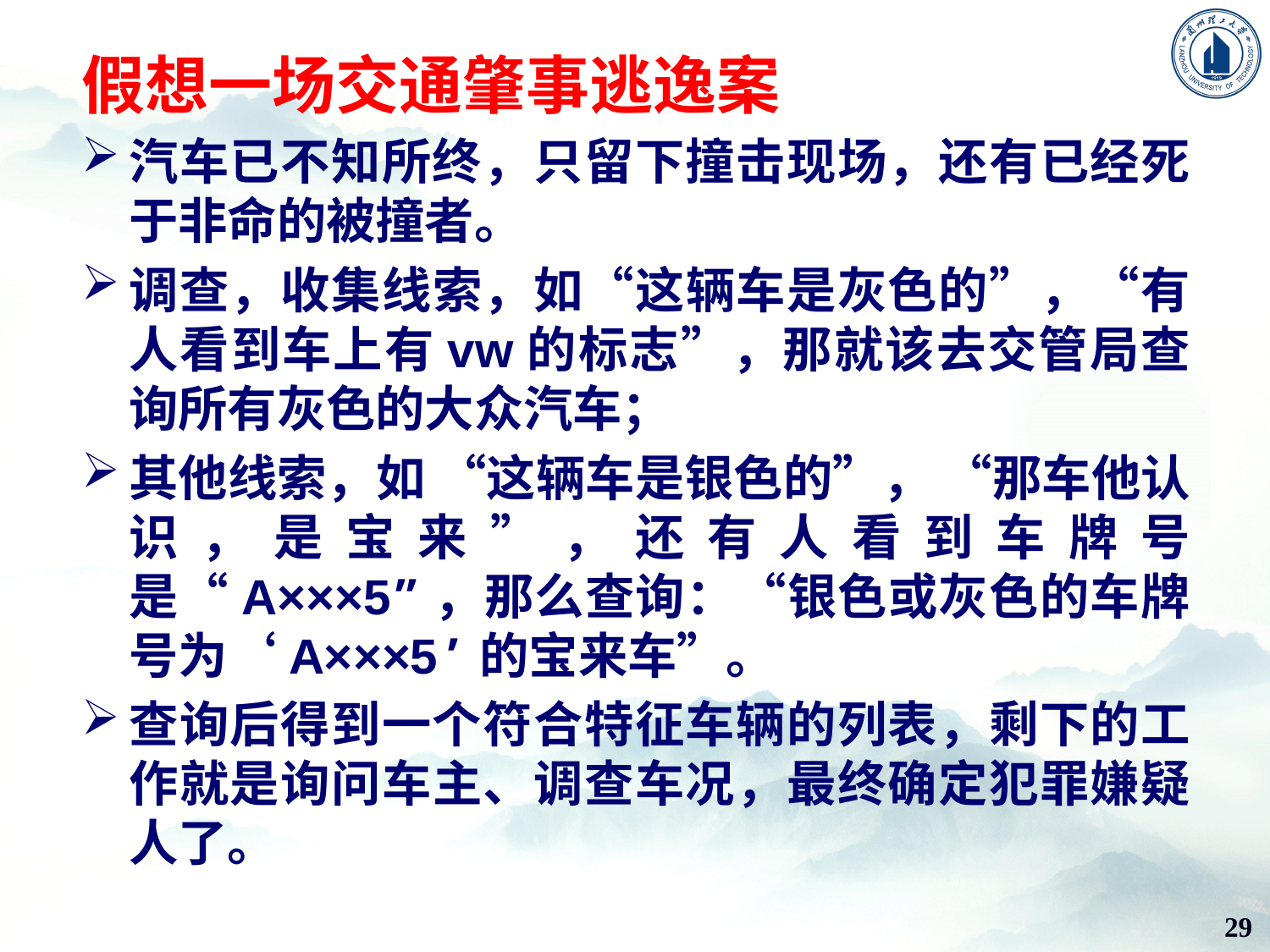

假想一场交通肇事逃逸案
汽车已不知所终，只留下撞击现场，还有已经死于非命的被撞者。
调查，收集线索，如“这辆车是灰色的”，“有人看到车上有vw的标志”，那就该去交管局查询所有灰色的大众汽车；
其他线索，如 “这辆车是银色的”， “那车他认识，是宝来”，还有人看到车牌号是“A×××5”，那么查询：“银色或灰色的车牌号为‘A×××5’的宝来车”。
查询后得到一个符合特征车辆的列表，剩下的工作就是询问车主、调查车况，最终确定犯罪嫌疑人了。
29